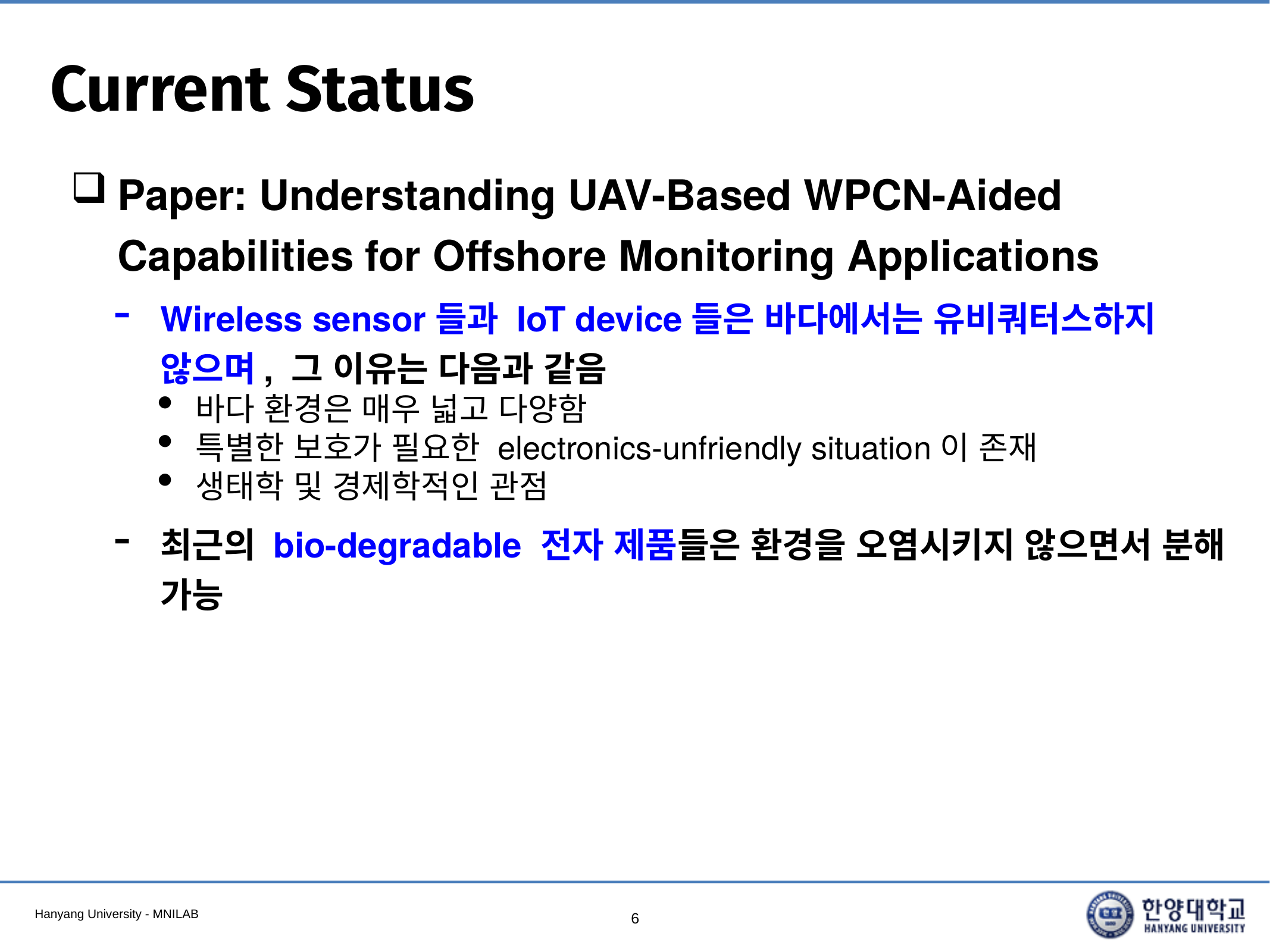

# Current Status
Paper: Understanding UAV-Based WPCN-Aided Capabilities for Offshore Monitoring Applications
Wireless sensor들과 IoT device들은 바다에서는 유비쿼터스하지 않으며, 그 이유는 다음과 같음
바다 환경은 매우 넓고 다양함
특별한 보호가 필요한 electronics-unfriendly situation이 존재
생태학 및 경제학적인 관점
최근의 bio-degradable 전자 제품들은 환경을 오염시키지 않으면서 분해 가능
6